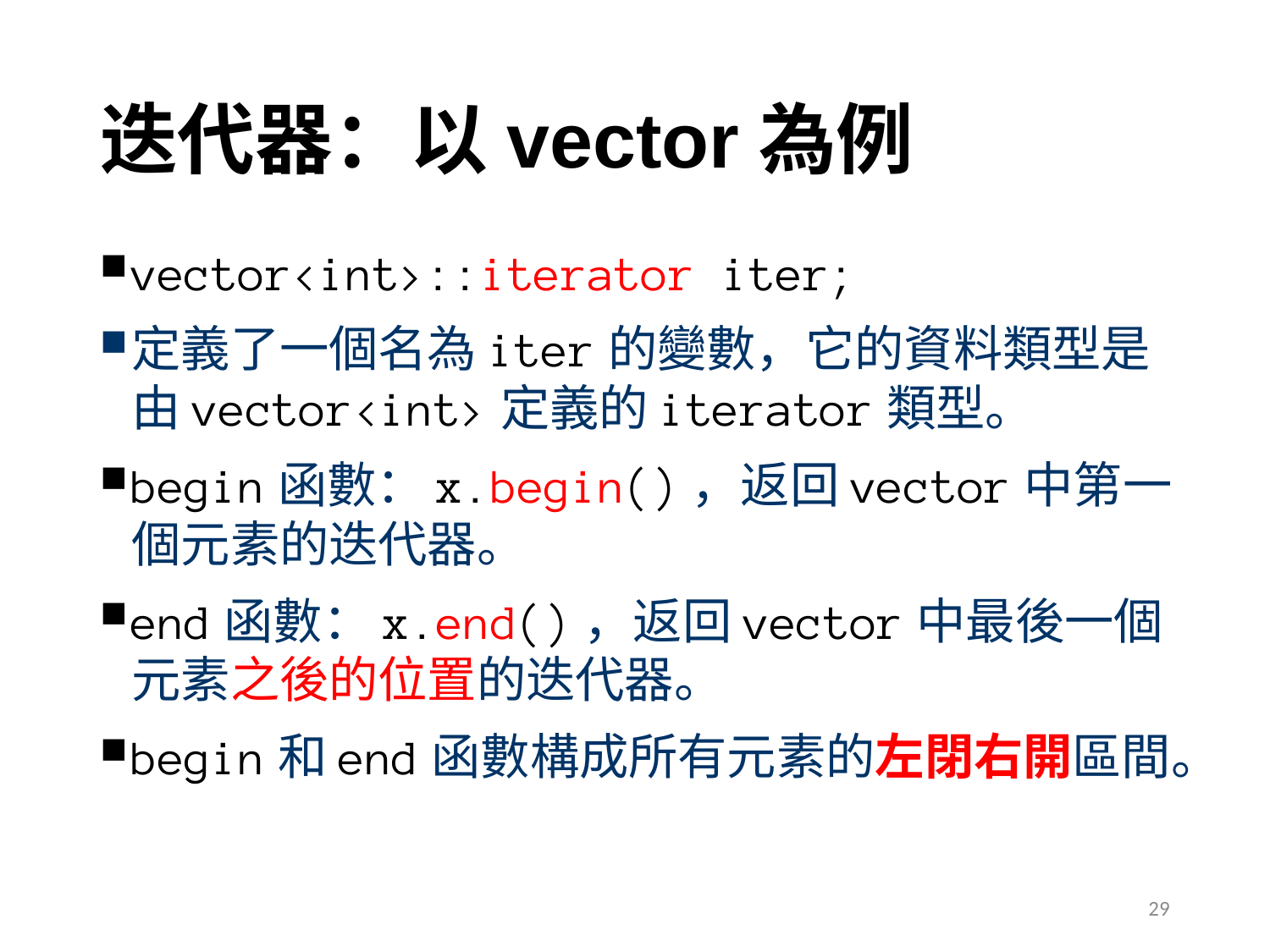

# 迭代器：以vector為例
vector<int>::iterator iter;
定義了一個名為iter的變數，它的資料類型是由vector<int>定義的iterator類型。
begin函數：x.begin()，返回vector中第一個元素的迭代器。
end函數：x.end()，返回vector中最後一個元素之後的位置的迭代器。
begin和end函數構成所有元素的左閉右開區間。

29